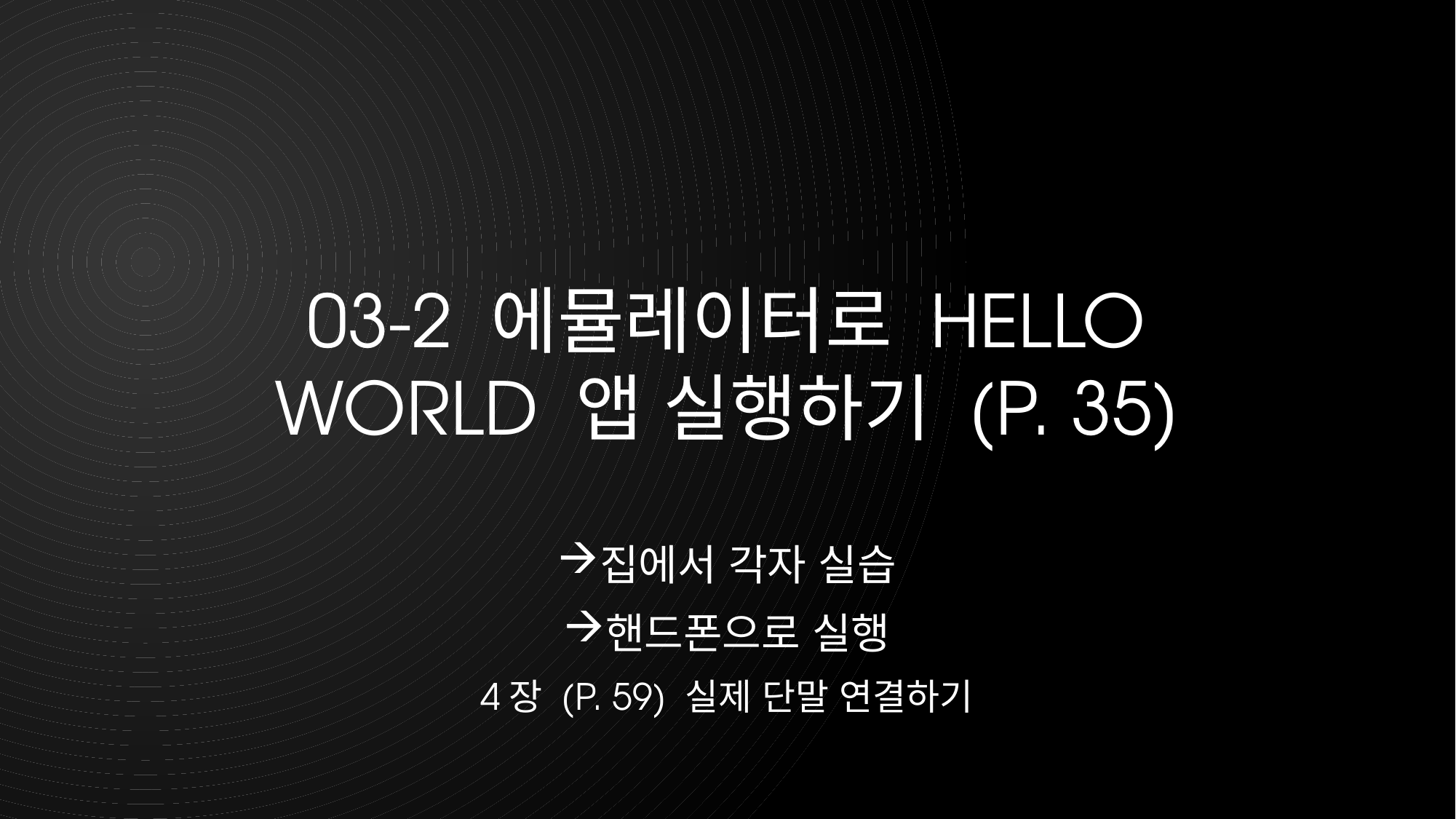

# 03-2 에뮬레이터로 Hello World 앱 실행하기 (p. 35)

집에서 각자 실습
핸드폰으로 실행
4장 (P. 59) 실제 단말 연결하기